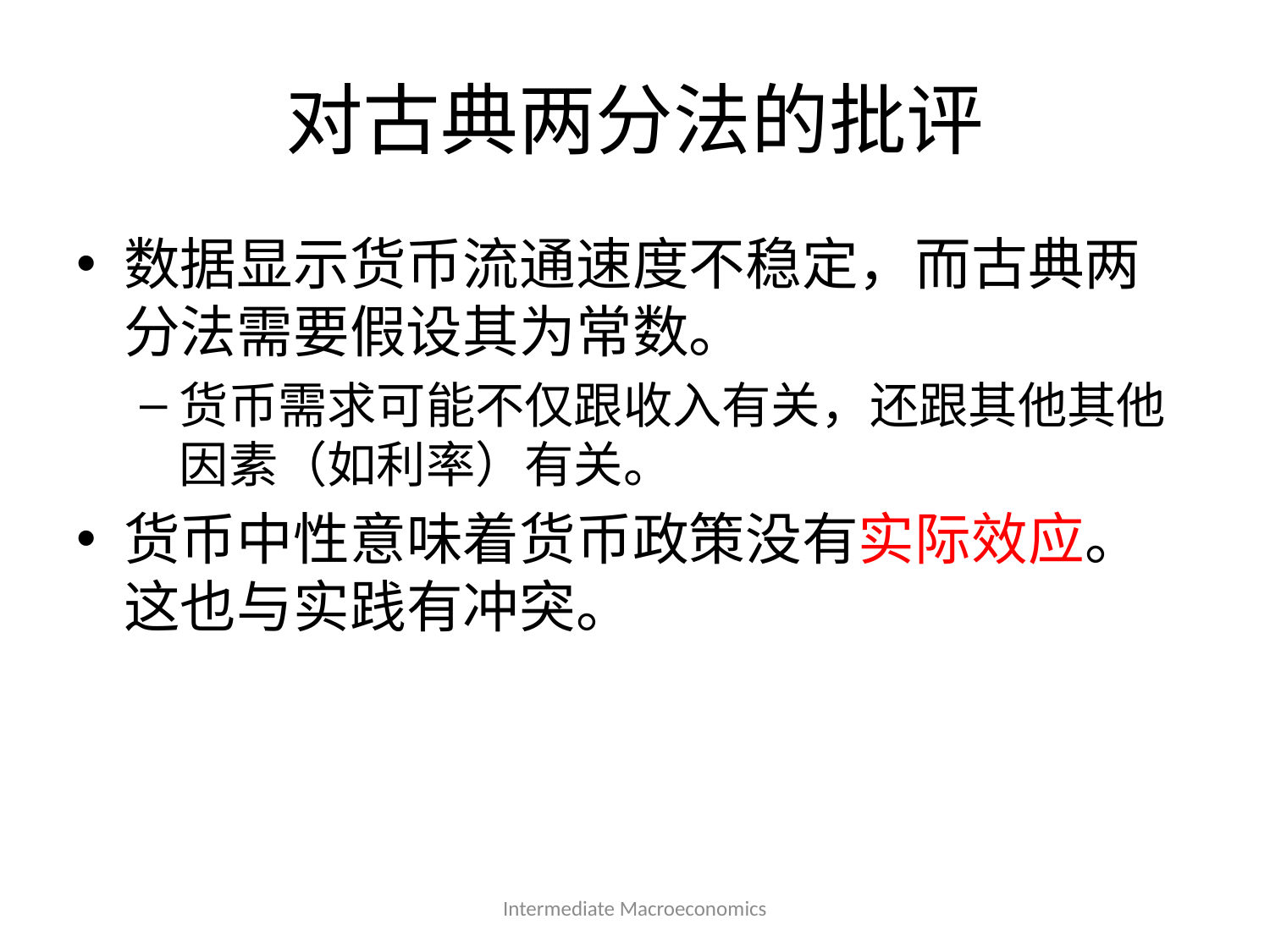

# 对古典两分法的批评
数据显示货币流通速度不稳定，而古典两分法需要假设其为常数。
货币需求可能不仅跟收入有关，还跟其他其他因素（如利率）有关。
货币中性意味着货币政策没有实际效应。这也与实践有冲突。
Intermediate Macroeconomics